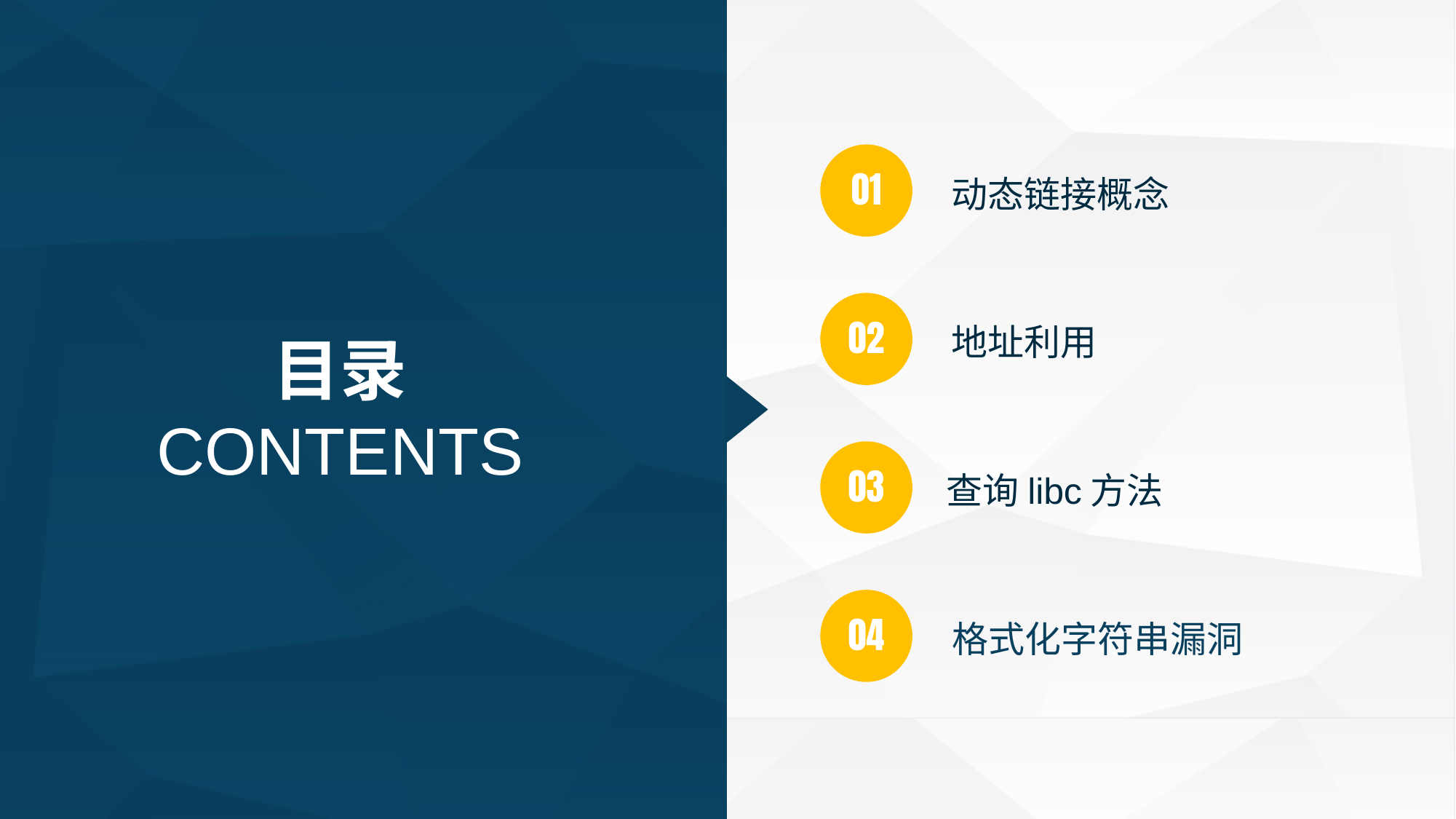

01
动态链接概念
02
地址利用
目录
CONTENTS

03
查询libc方法
04
格式化字符串漏洞